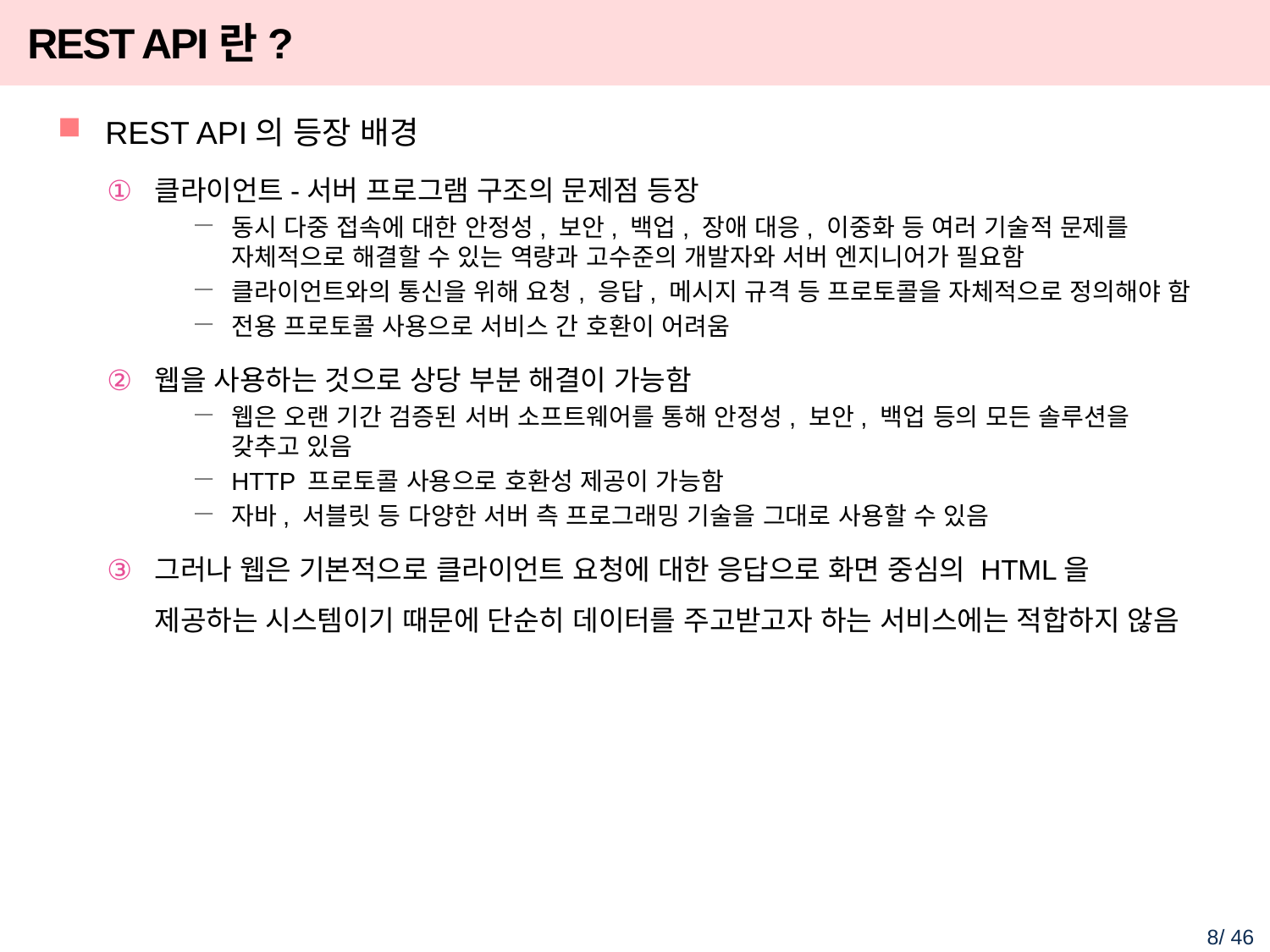

# REST API란?
REST API의 등장 배경
클라이언트-서버 프로그램 구조의 문제점 등장
동시 다중 접속에 대한 안정성, 보안, 백업, 장애 대응, 이중화 등 여러 기술적 문제를 자체적으로 해결할 수 있는 역량과 고수준의 개발자와 서버 엔지니어가 필요함
클라이언트와의 통신을 위해 요청, 응답, 메시지 규격 등 프로토콜을 자체적으로 정의해야 함
전용 프로토콜 사용으로 서비스 간 호환이 어려움
웹을 사용하는 것으로 상당 부분 해결이 가능함
웹은 오랜 기간 검증된 서버 소프트웨어를 통해 안정성, 보안, 백업 등의 모든 솔루션을 갖추고 있음
HTTP 프로토콜 사용으로 호환성 제공이 가능함
자바, 서블릿 등 다양한 서버 측 프로그래밍 기술을 그대로 사용할 수 있음
그러나 웹은 기본적으로 클라이언트 요청에 대한 응답으로 화면 중심의 HTML을 제공하는 시스템이기 때문에 단순히 데이터를 주고받고자 하는 서비스에는 적합하지 않음